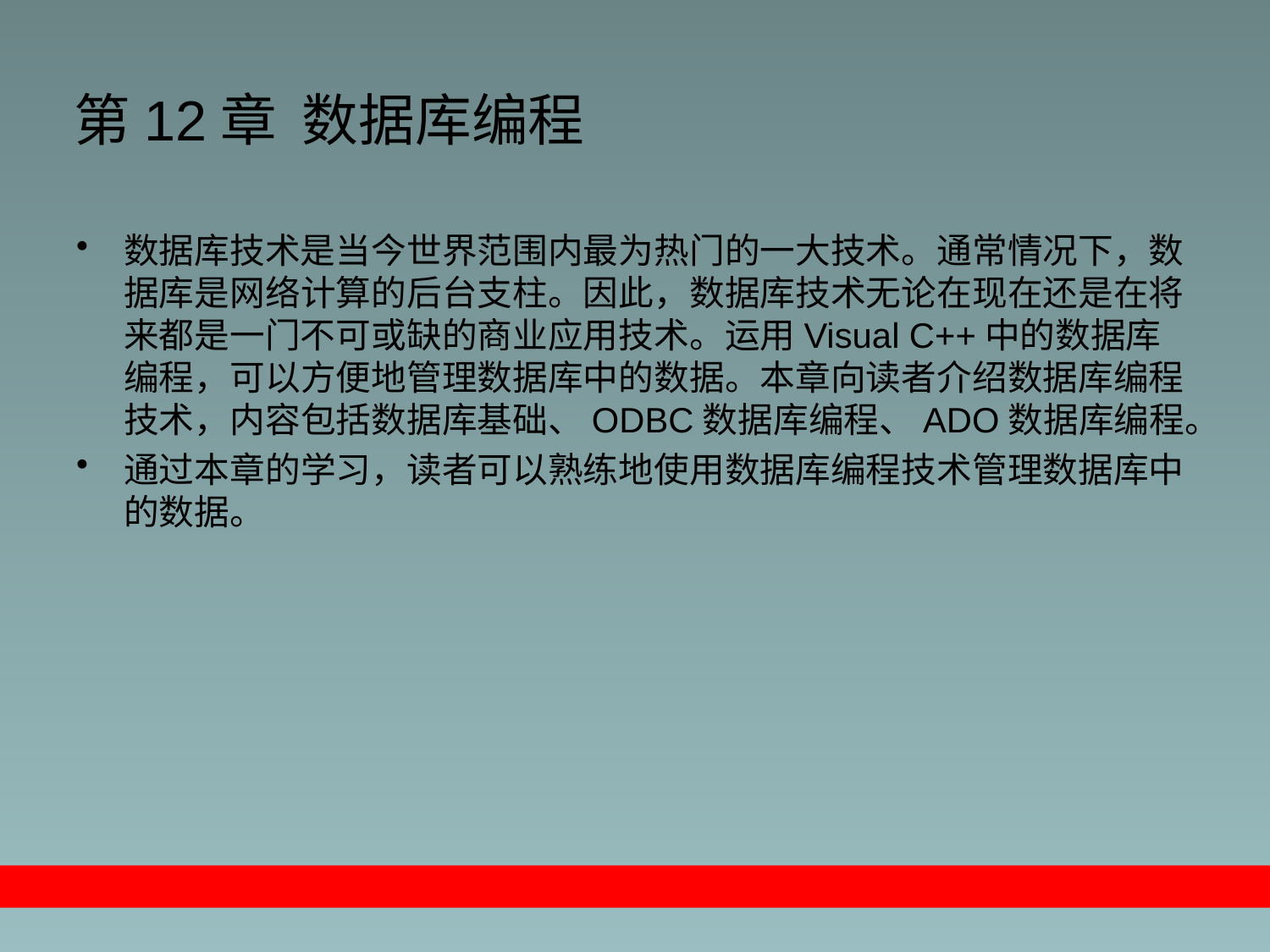

# 第12章  数据库编程
数据库技术是当今世界范围内最为热门的一大技术。通常情况下，数据库是网络计算的后台支柱。因此，数据库技术无论在现在还是在将来都是一门不可或缺的商业应用技术。运用Visual C++中的数据库编程，可以方便地管理数据库中的数据。本章向读者介绍数据库编程技术，内容包括数据库基础、ODBC数据库编程、ADO数据库编程。
通过本章的学习，读者可以熟练地使用数据库编程技术管理数据库中的数据。